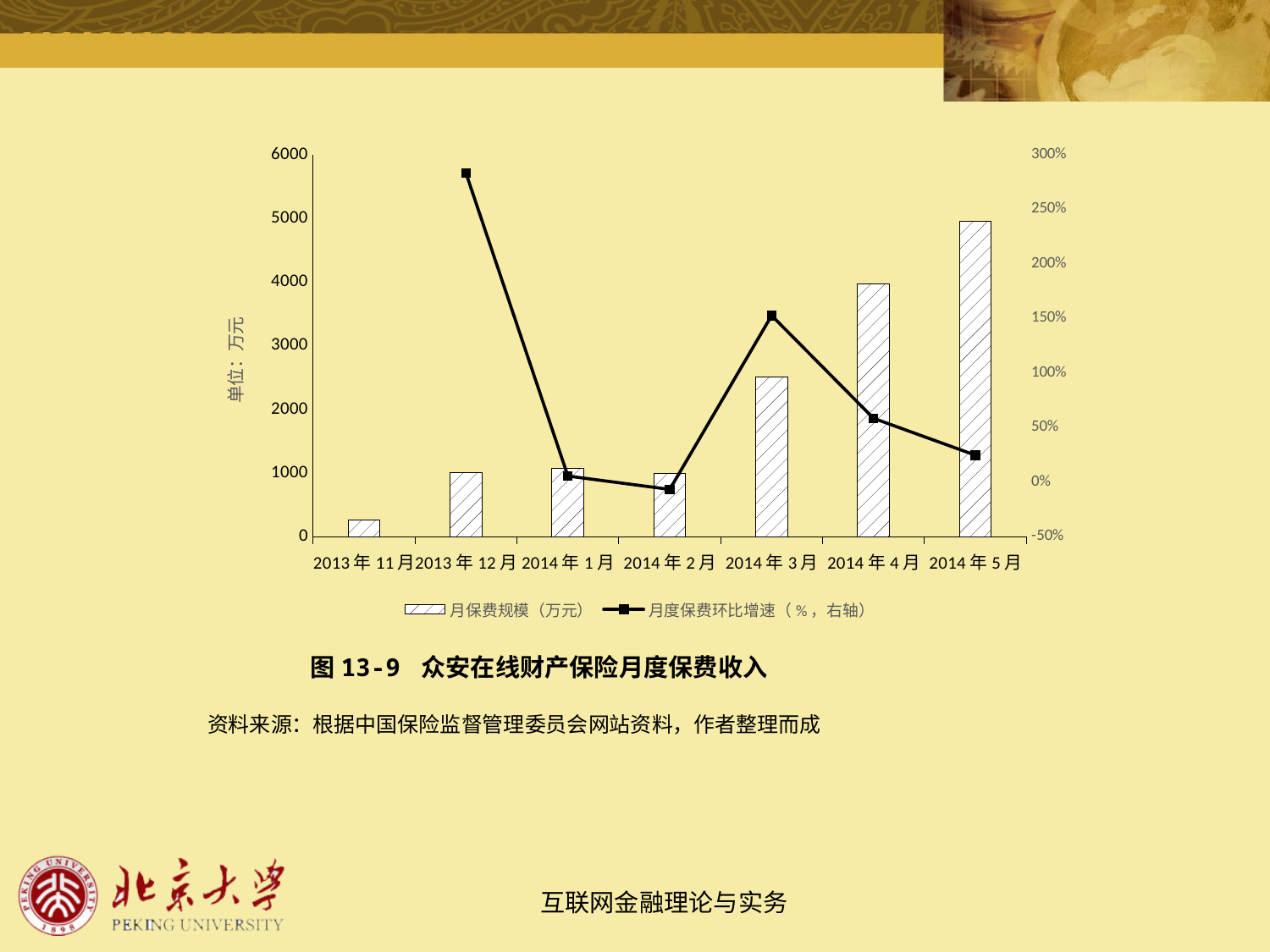

### Chart

| Category | 月保费规模（万元） | 月度保费环比增速（%，右轴） |
|---|---|---|
| 41579 | 264.0 | None |
| 41609 | 1011.0 | 2.8295454545454537 |
| 41640 | 1066.0 | 0.054401582591493684 |
| 41671 | 994.0 | -0.06754221388367741 |
| 41699 | 2510.0 | 1.525150905432596 |
| 41730 | 3974.0 | 0.5832669322709149 |
| 41760 | 4950.0 | 0.24559637644690543 |
                 图13-9 众安在线财产保险月度保费收入

资料来源：根据中国保险监督管理委员会网站资料，作者整理而成